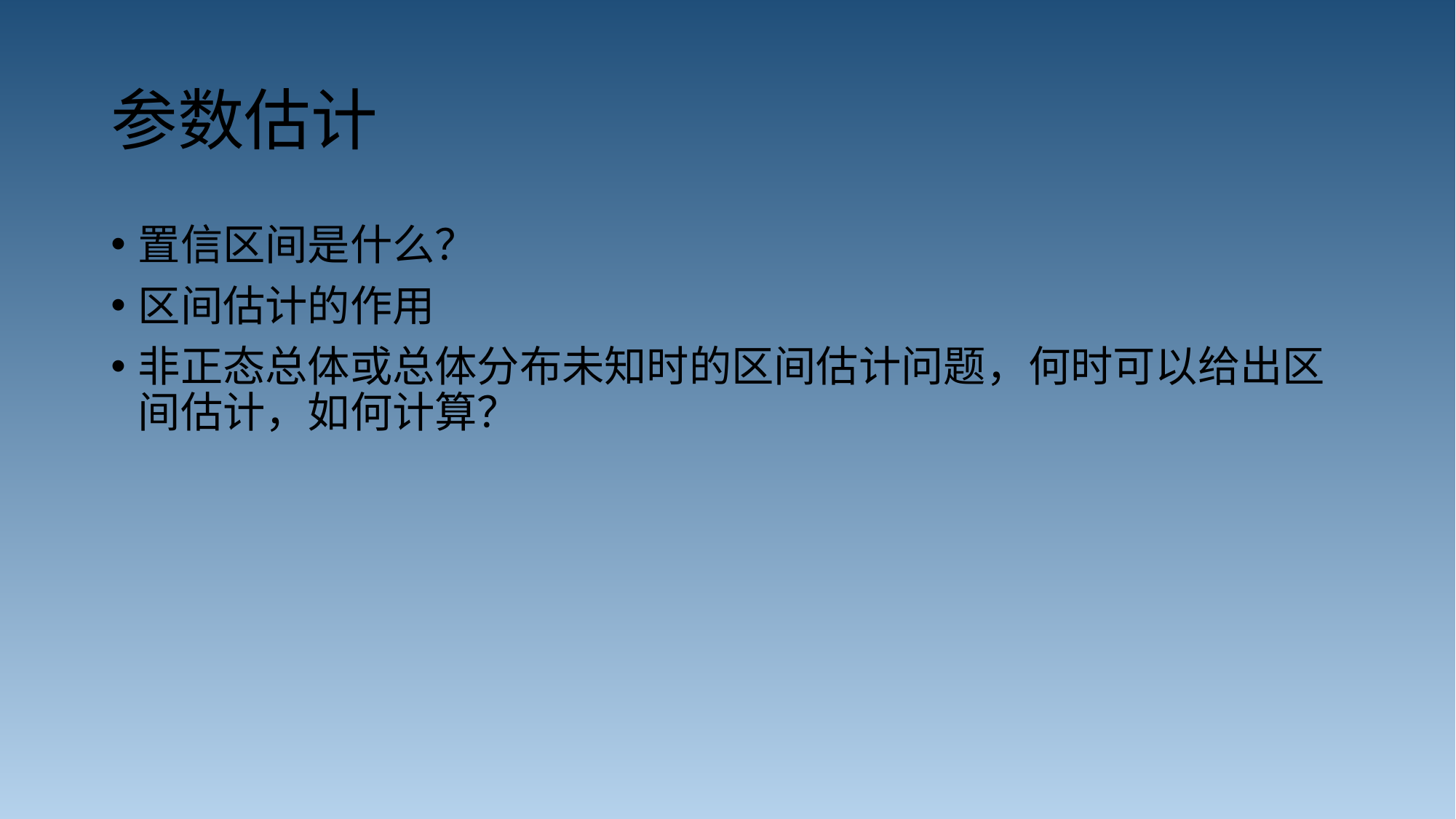

# 参数估计
置信区间是什么？
区间估计的作用
非正态总体或总体分布未知时的区间估计问题，何时可以给出区间估计，如何计算？